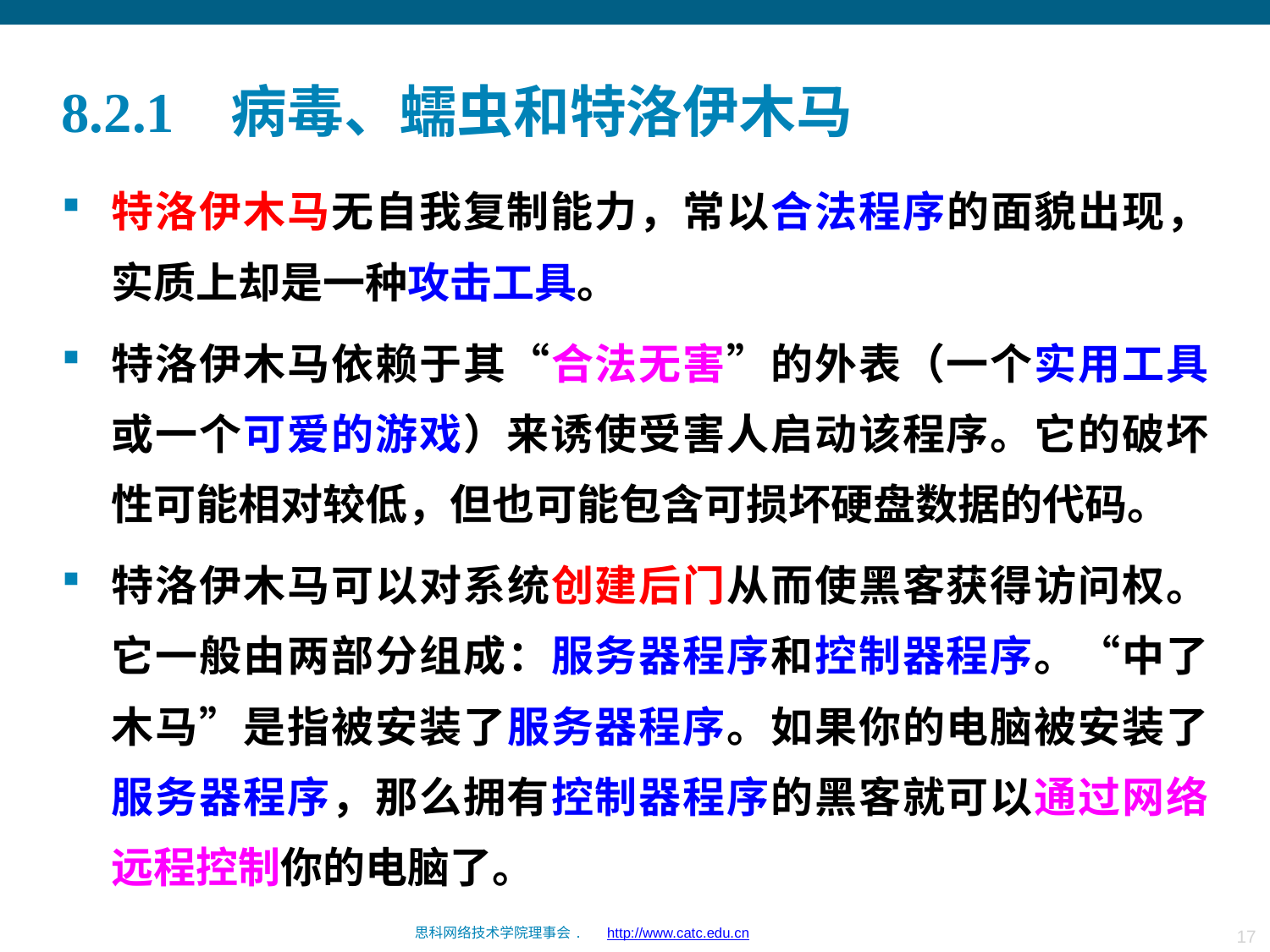

# 8.2.1   病毒、蠕虫和特洛伊木马
特洛伊木马无自我复制能力，常以合法程序的面貌出现，实质上却是一种攻击工具。
特洛伊木马依赖于其“合法无害”的外表（一个实用工具或一个可爱的游戏）来诱使受害人启动该程序。它的破坏性可能相对较低，但也可能包含可损坏硬盘数据的代码。
特洛伊木马可以对系统创建后门从而使黑客获得访问权。它一般由两部分组成：服务器程序和控制器程序。“中了木马”是指被安装了服务器程序。如果你的电脑被安装了服务器程序，那么拥有控制器程序的黑客就可以通过网络远程控制你的电脑了。